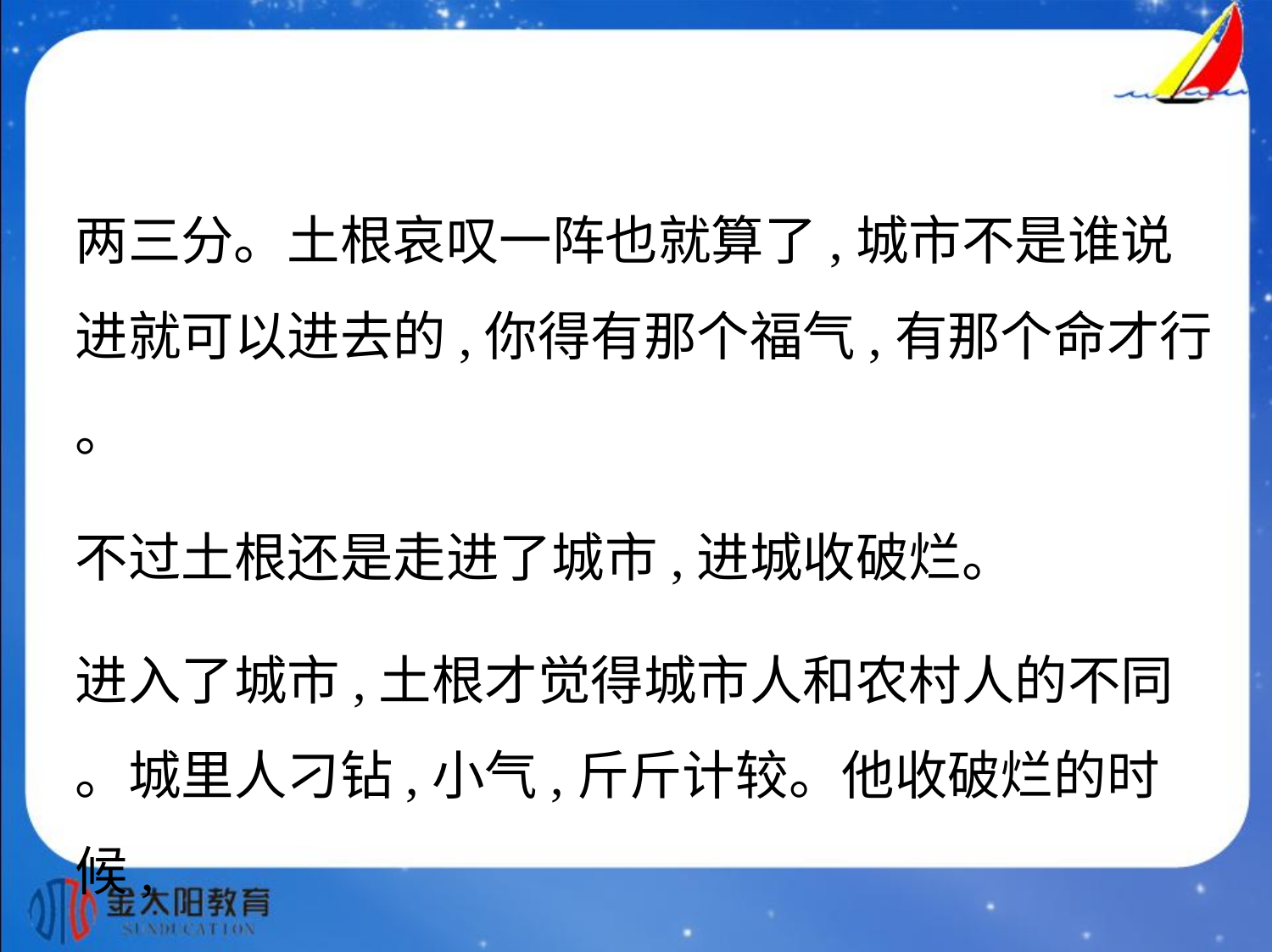

两三分。土根哀叹一阵也就算了,城市不是谁说
进就可以进去的,你得有那个福气,有那个命才行
。
不过土根还是走进了城市,进城收破烂。
进入了城市,土根才觉得城市人和农村人的不同
。城里人刁钻,小气,斤斤计较。他收破烂的时候,